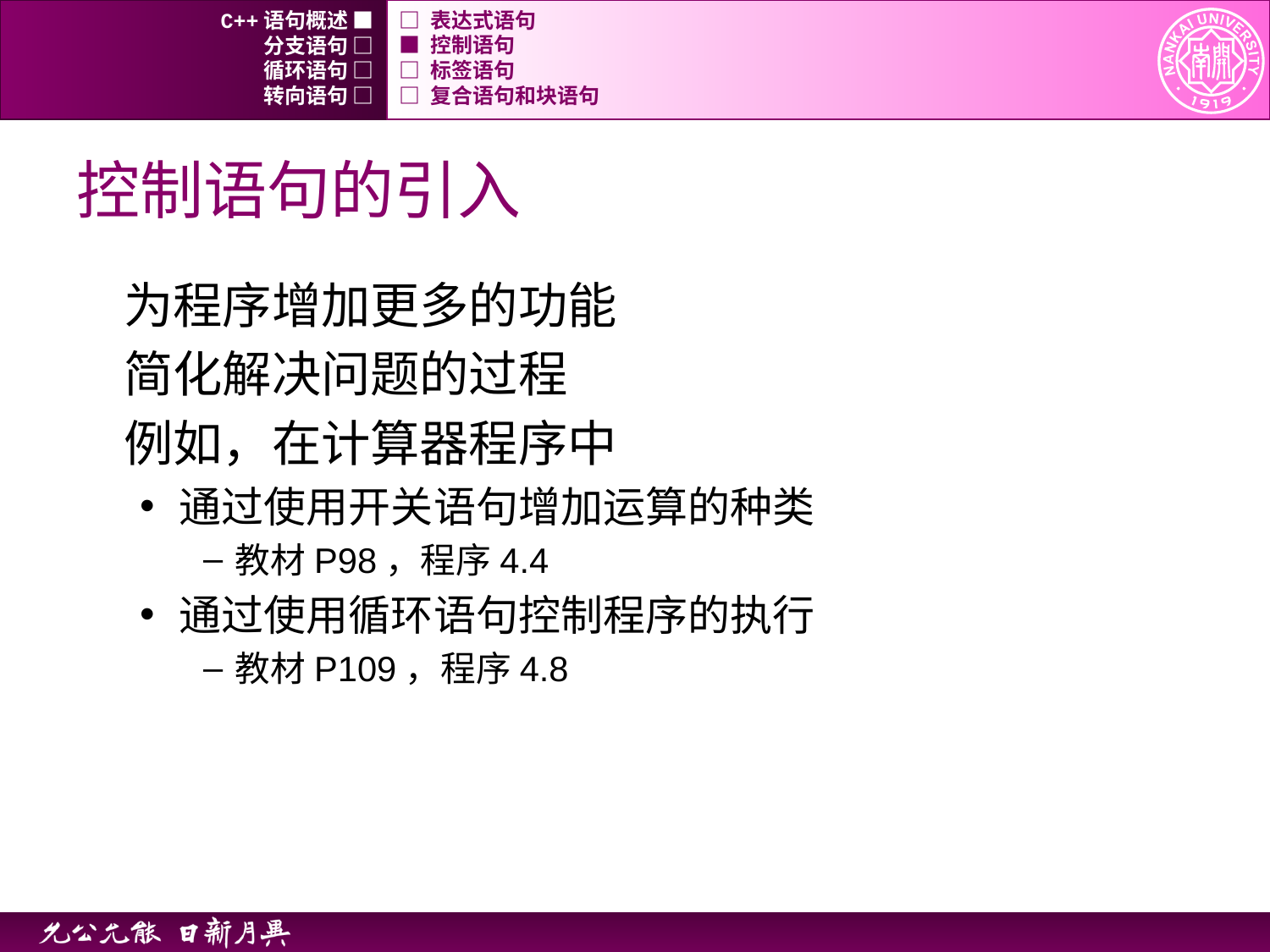

C++语句概述 ■
□ 表达式语句
分支语句 □
■ 控制语句
循环语句 □
□ 标签语句
转向语句 □
□ 复合语句和块语句
# 控制语句的引入
为程序增加更多的功能
简化解决问题的过程
例如，在计算器程序中
通过使用开关语句增加运算的种类
教材P98，程序4.4
通过使用循环语句控制程序的执行
教材P109，程序4.8